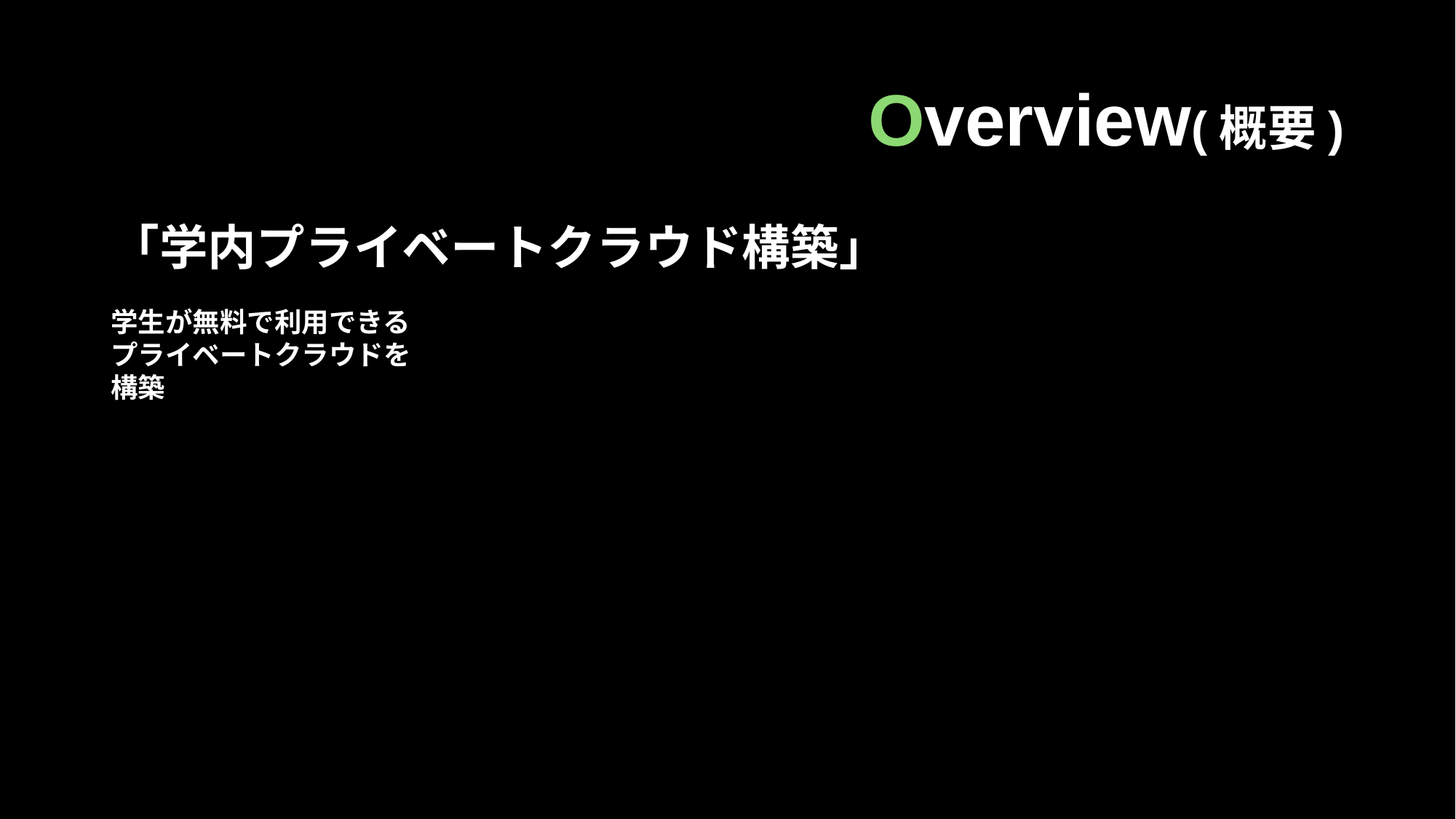

# Overview(概要)
「学内プライベートクラウド構築」

学生が無料で利用できる
プライベートクラウドを構築